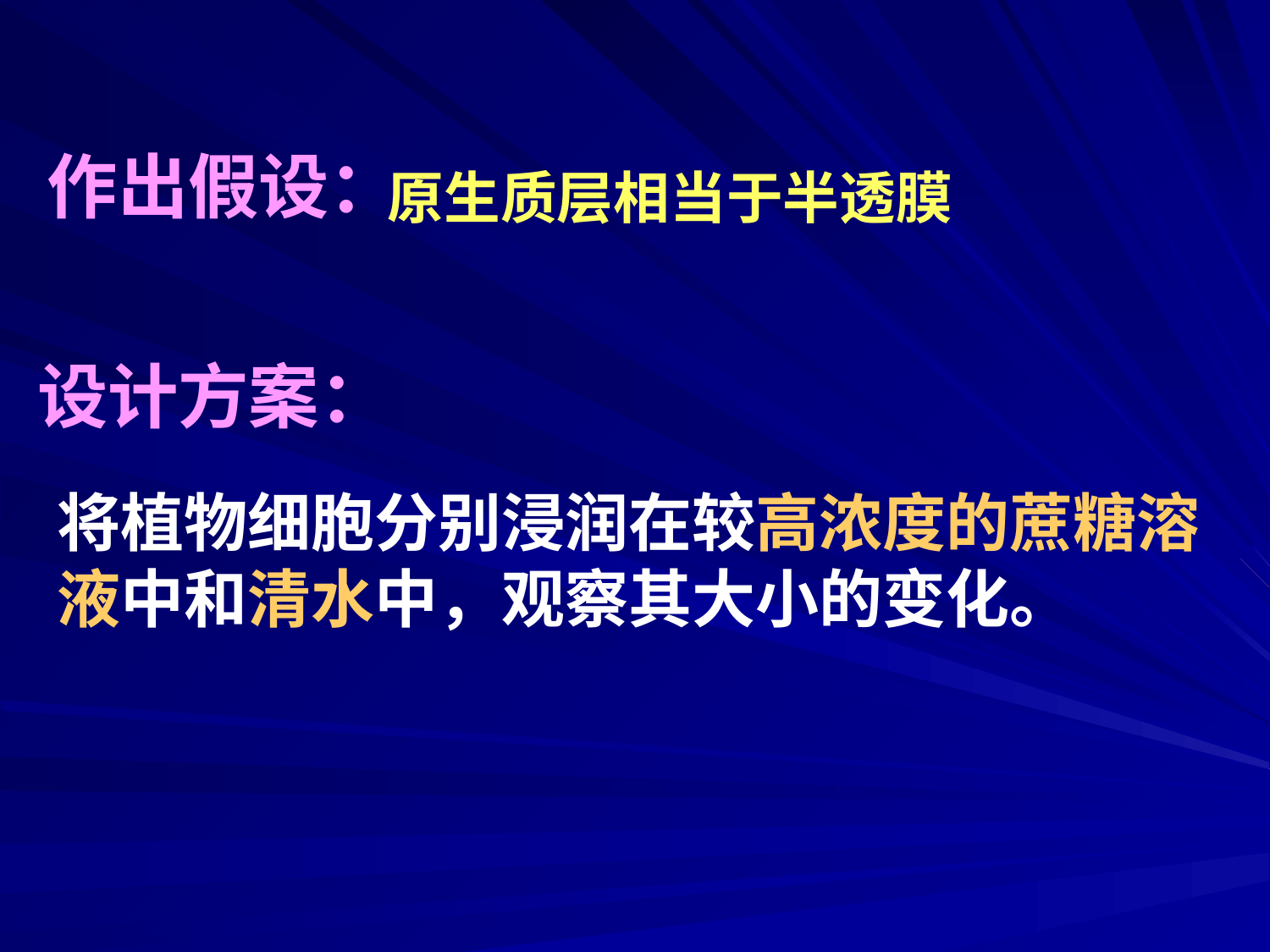

作出假设：
原生质层相当于半透膜
设计方案：
将植物细胞分别浸润在较高浓度的蔗糖溶液中和清水中，观察其大小的变化。